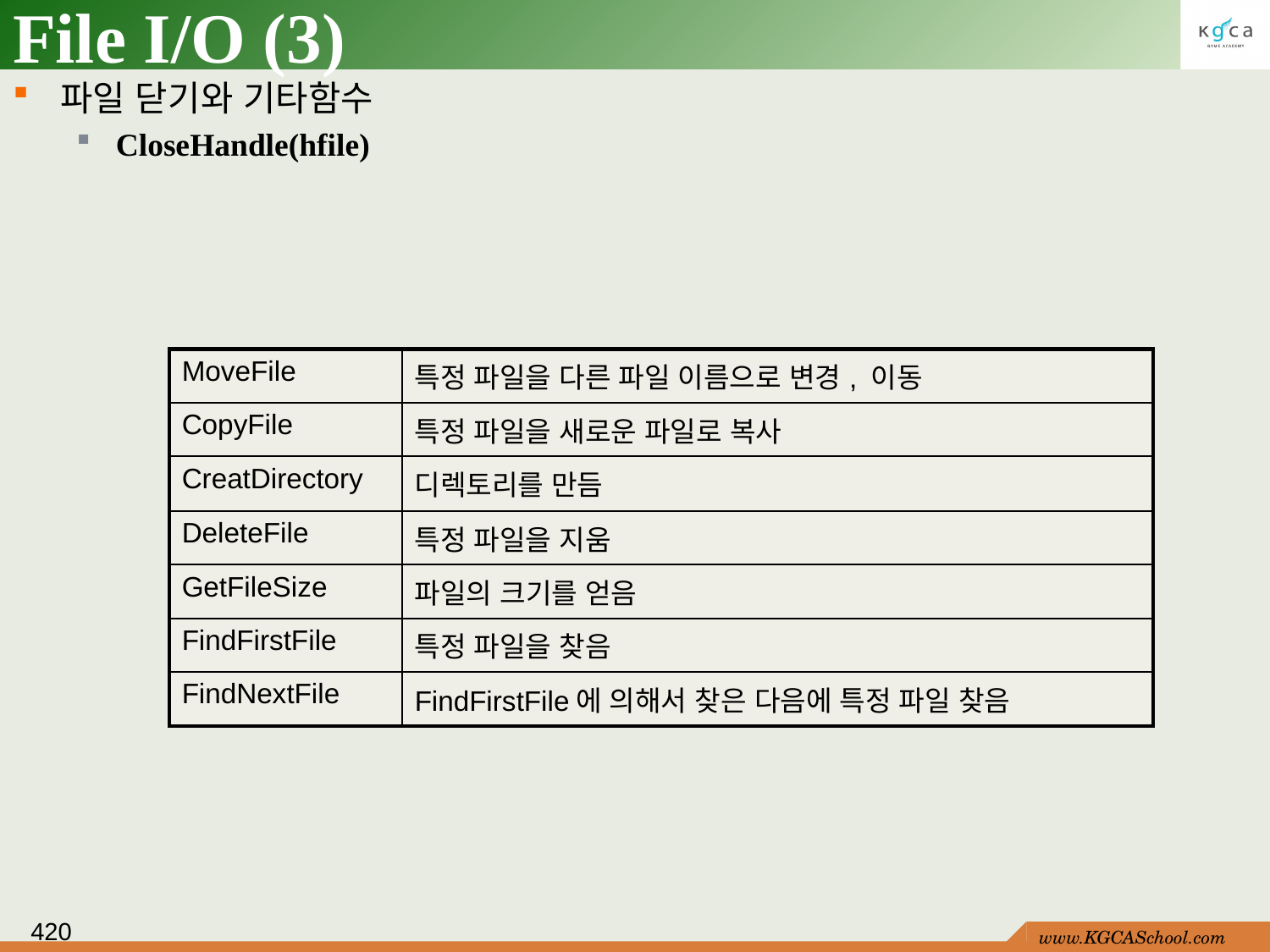

# File I/O (3)
파일 닫기와 기타함수
CloseHandle(hfile)

| MoveFile | 특정 파일을 다른 파일 이름으로 변경, 이동 |
| --- | --- |
| CopyFile | 특정 파일을 새로운 파일로 복사 |
| CreatDirectory | 디렉토리를 만듬 |
| DeleteFile | 특정 파일을 지움 |
| GetFileSize | 파일의 크기를 얻음 |
| FindFirstFile | 특정 파일을 찾음 |
| FindNextFile | FindFirstFile에 의해서 찾은 다음에 특정 파일 찾음 |
420